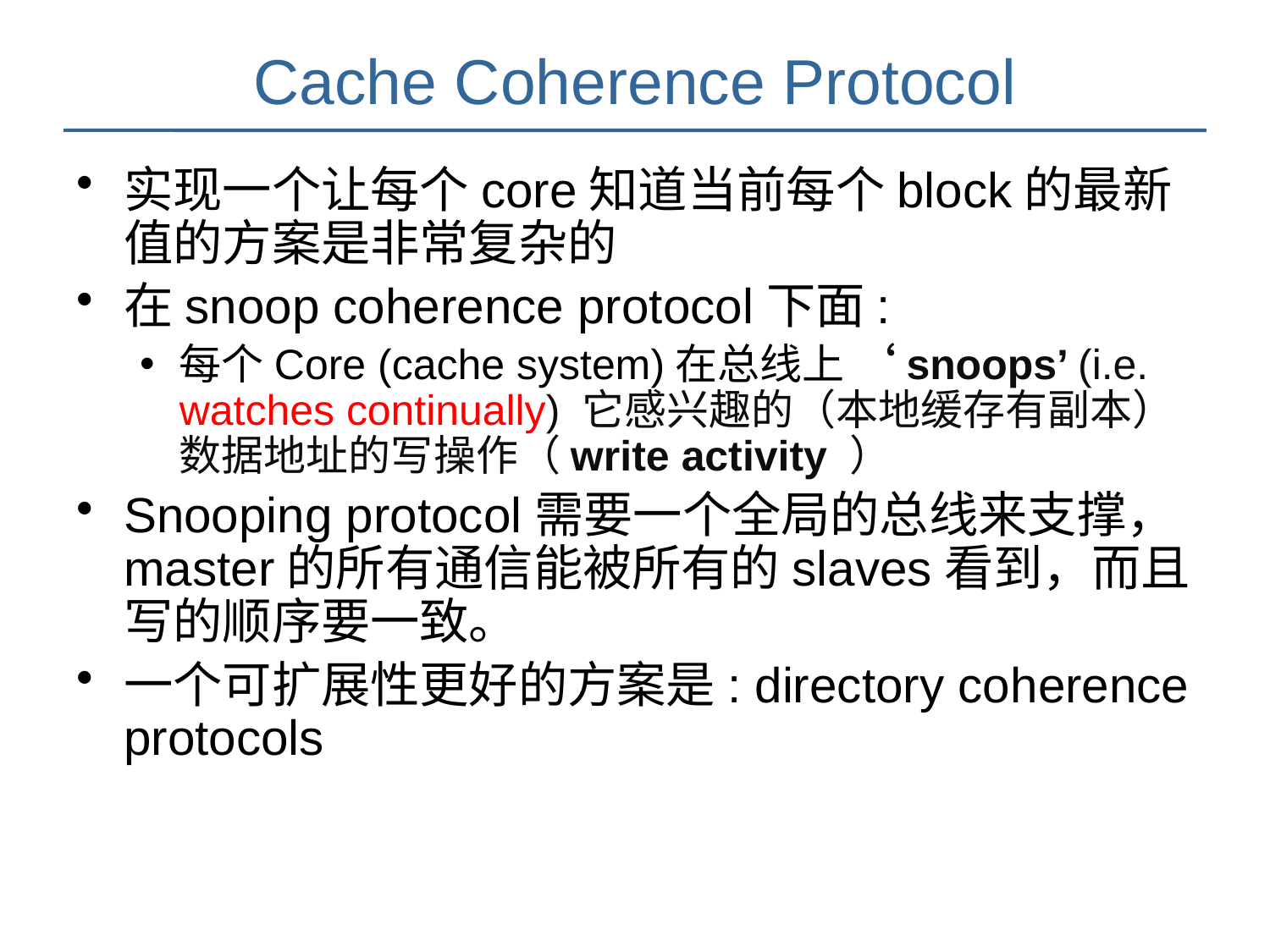

# Cache Coherence Protocol
实现一个让每个core知道当前每个block的最新值的方案是非常复杂的
在snoop coherence protocol下面:
每个Core (cache system)在总线上 ‘snoops’ (i.e. watches continually) 它感兴趣的（本地缓存有副本）数据地址的写操作（write activity ）
Snooping protocol需要一个全局的总线来支撑，master的所有通信能被所有的slaves看到，而且写的顺序要一致。
一个可扩展性更好的方案是: directory coherence protocols